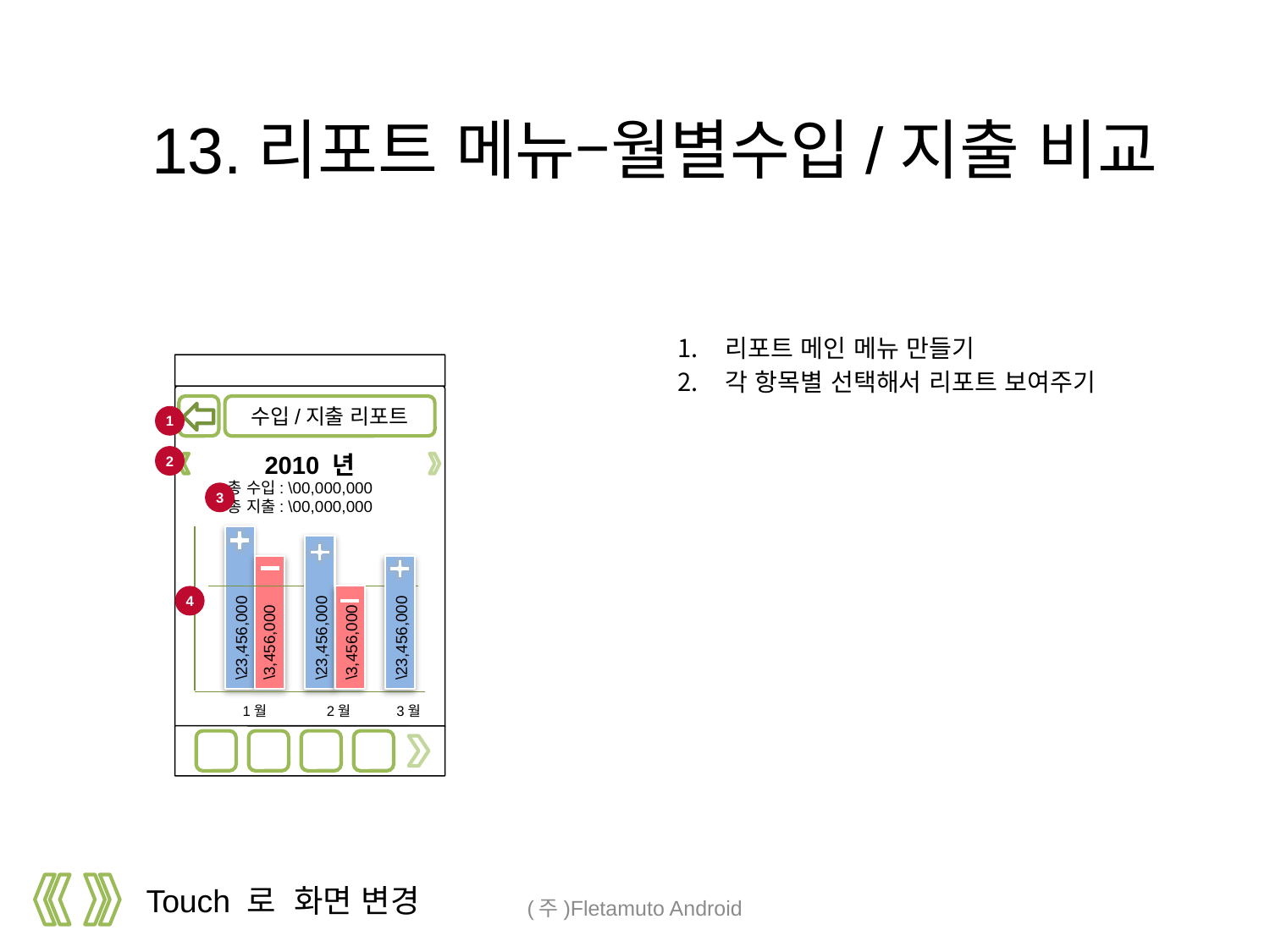

# 13.리포트 메뉴–월별수입/지출 비교
1
리포트 메인 메뉴 만들기
각 항목별 선택해서 리포트 보여주기

1

수입/지출 리포트

1
1월
2010 년
아침
\50,000
2

총 수입: \00,000,000
총 지출: \00,000,000
3

4

\23,456,000
\23,456,000
\23,456,000

\3,456,000
\3,456,000
2월
3월
1월

통신비 10%

문화생활 10%
쇼핑 20%

Touch 로  화면 변경
(주)Fletamuto Android